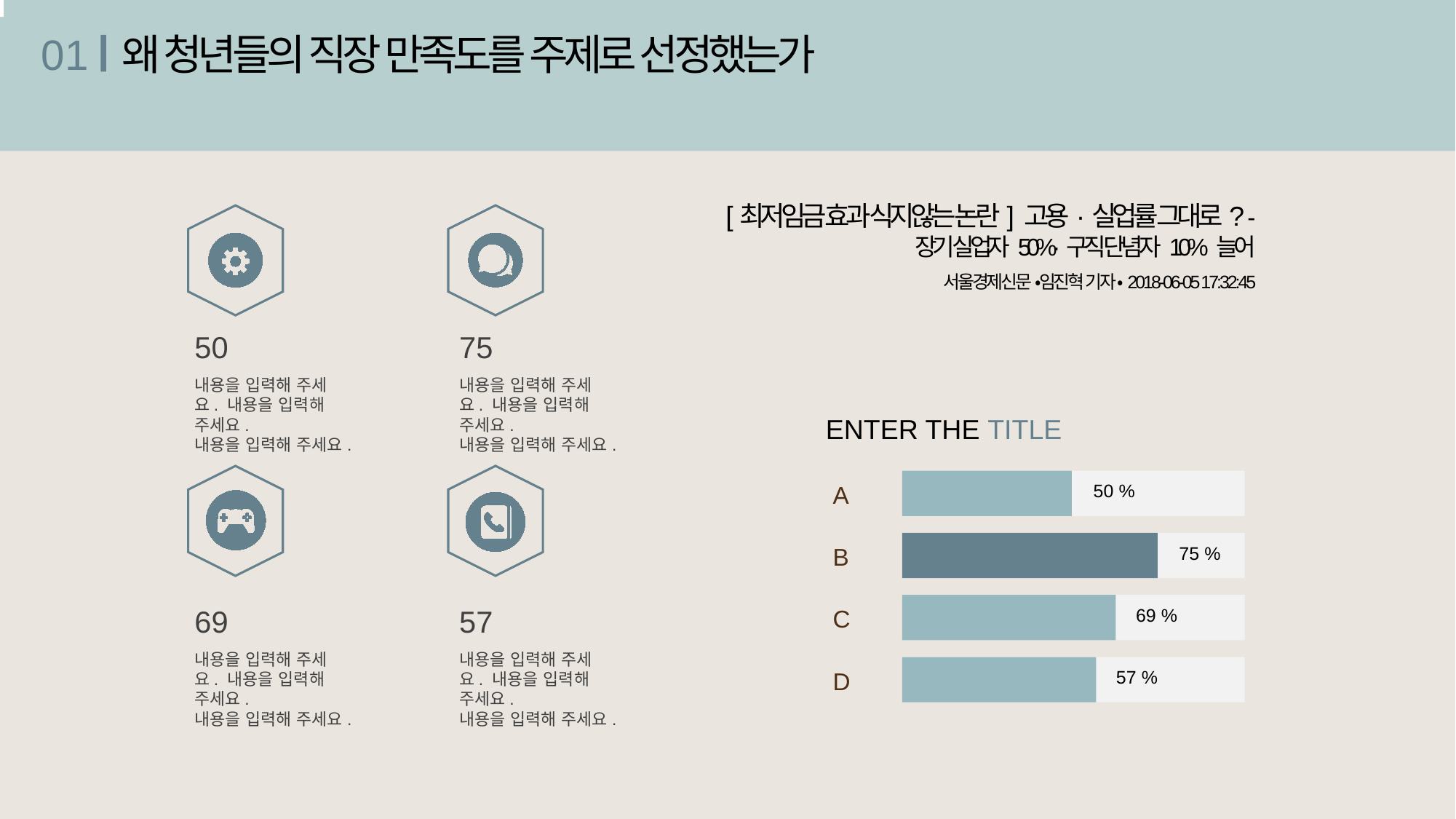

01
왜 청년들의 직장 만족도를 주제로 선정했는가

[최저임금 효과 식지않는 논란] 고용·실업률 그대로? -장기 실업자 50%·구직 단념자 10% 늘어

서울경제신문 •임진혁 기자 •2018-06-05 17:32:45

50
75
내용을 입력해 주세요. 내용을 입력해 주세요.
내용을 입력해 주세요.
내용을 입력해 주세요. 내용을 입력해 주세요.
내용을 입력해 주세요.
ENTER THE TITLE

A
50 %

B
75 %

69
57
C
69 %
내용을 입력해 주세요. 내용을 입력해 주세요.
내용을 입력해 주세요.
내용을 입력해 주세요. 내용을 입력해 주세요.
내용을 입력해 주세요.

D
57 %